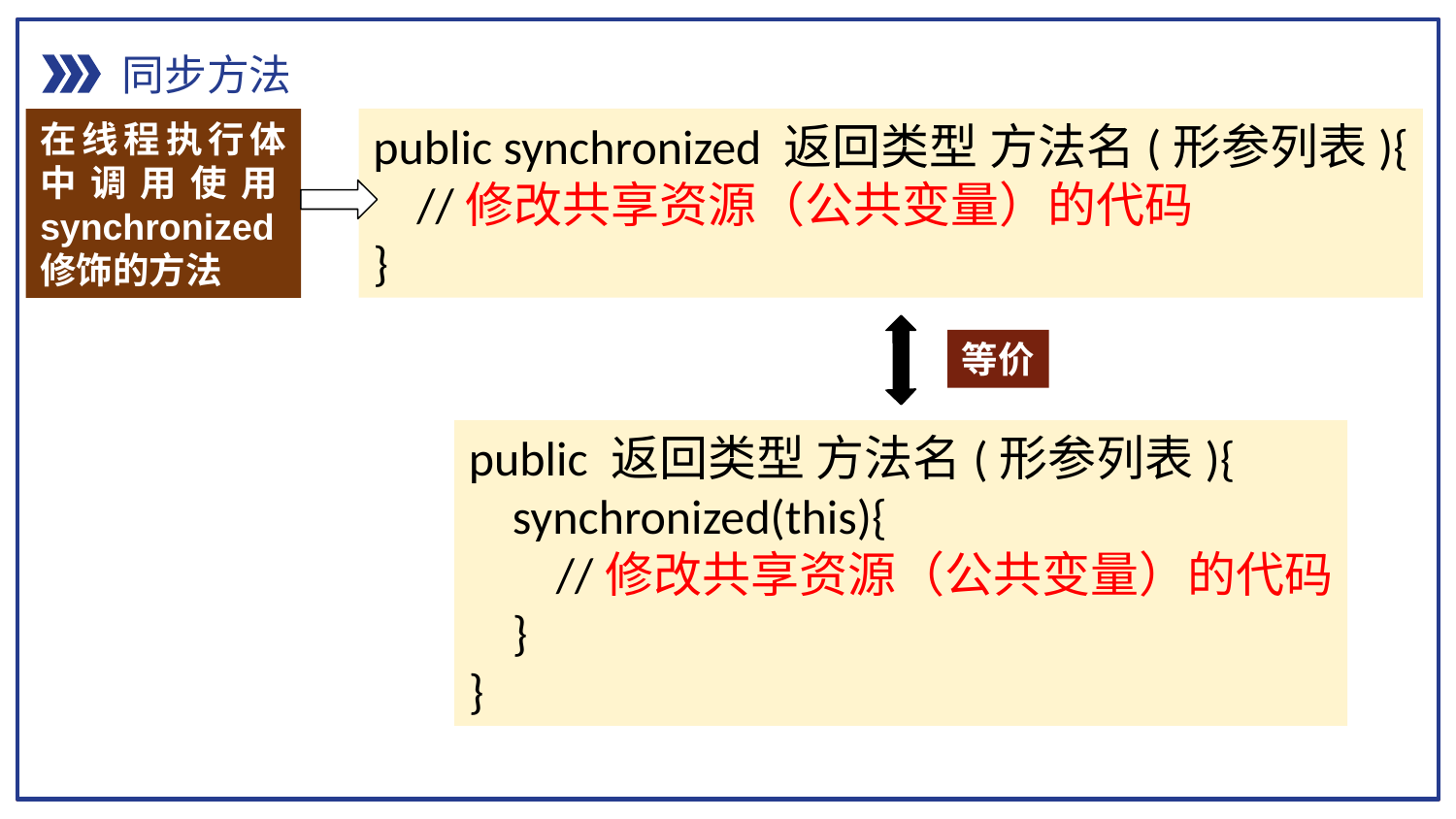

同步方法

public synchronized 返回类型 方法名(形参列表){
    //修改共享资源（公共变量）的代码
}

等价
public 返回类型 方法名(形参列表){
    synchronized(this){
        //修改共享资源（公共变量）的代码
    }
}
在线程执行体中调用使用synchronized修饰的方法